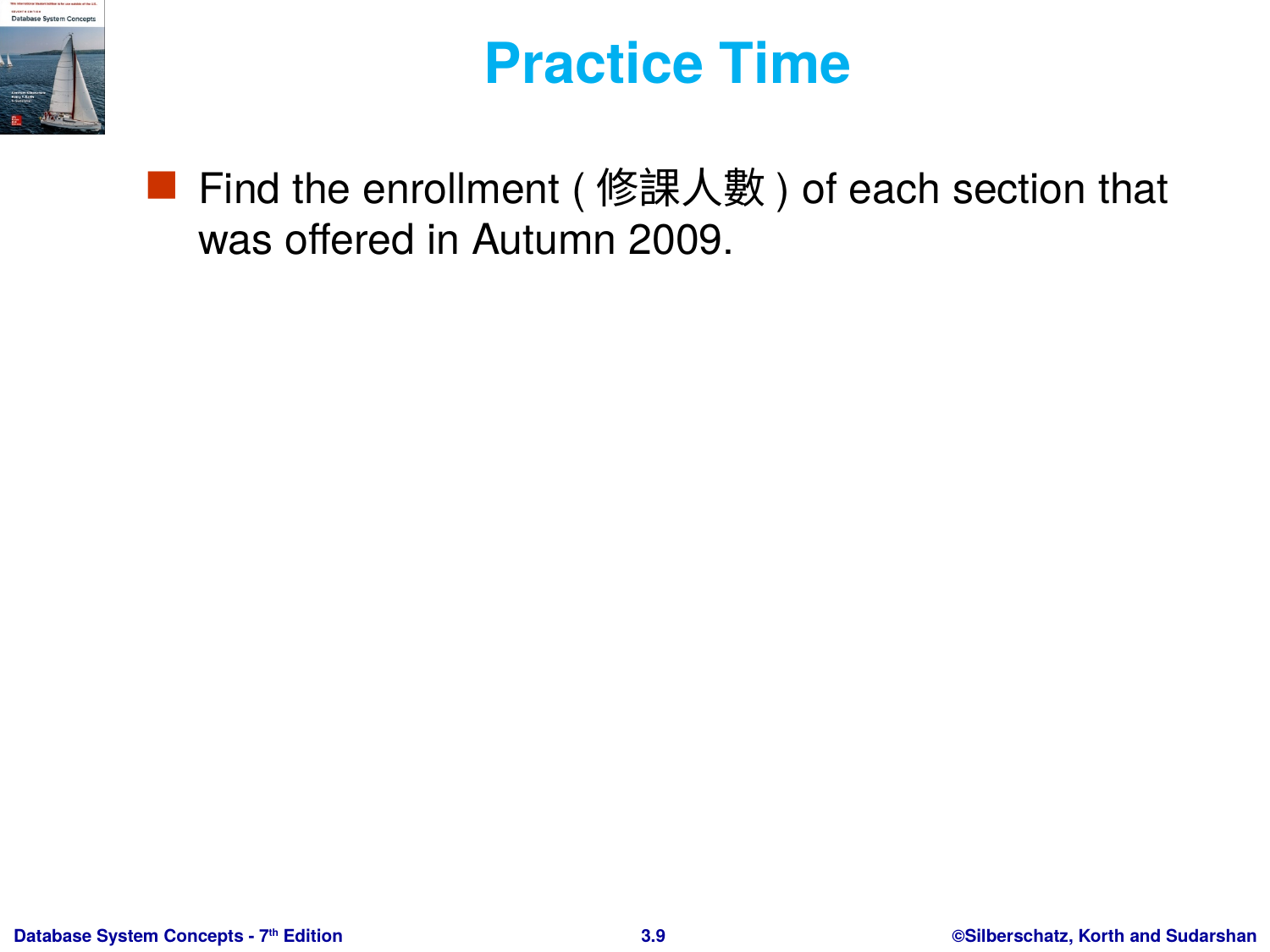

# Practice Time
Find the enrollment (修課人數) of each section that was offered in Autumn 2009.